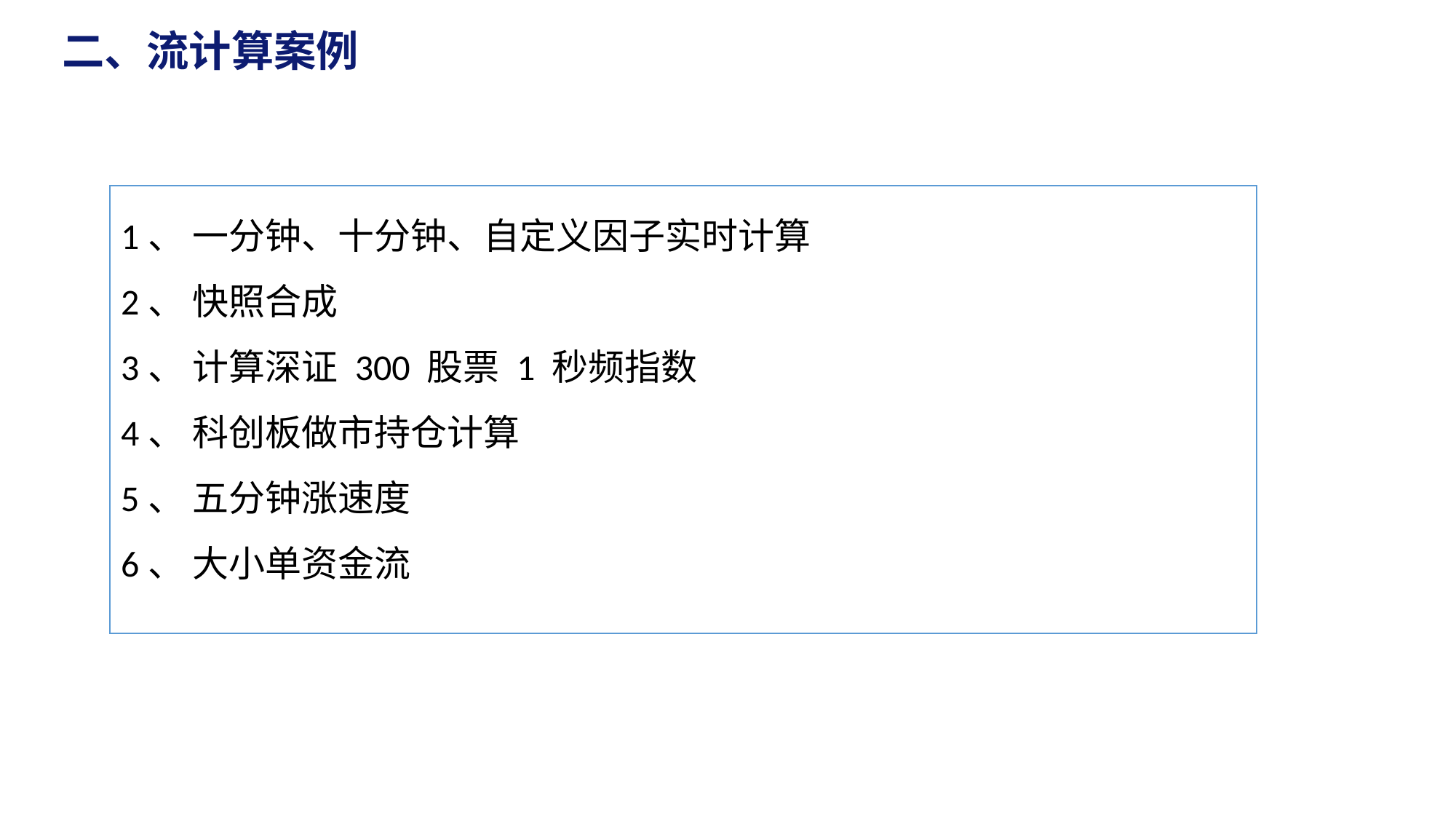

二、流计算案例
1、 一分钟、十分钟、自定义因子实时计算
2、 快照合成
3、 计算深证 300 股票 1 秒频指数
4、 科创板做市持仓计算
5、 五分钟涨速度
6、 大小单资金流